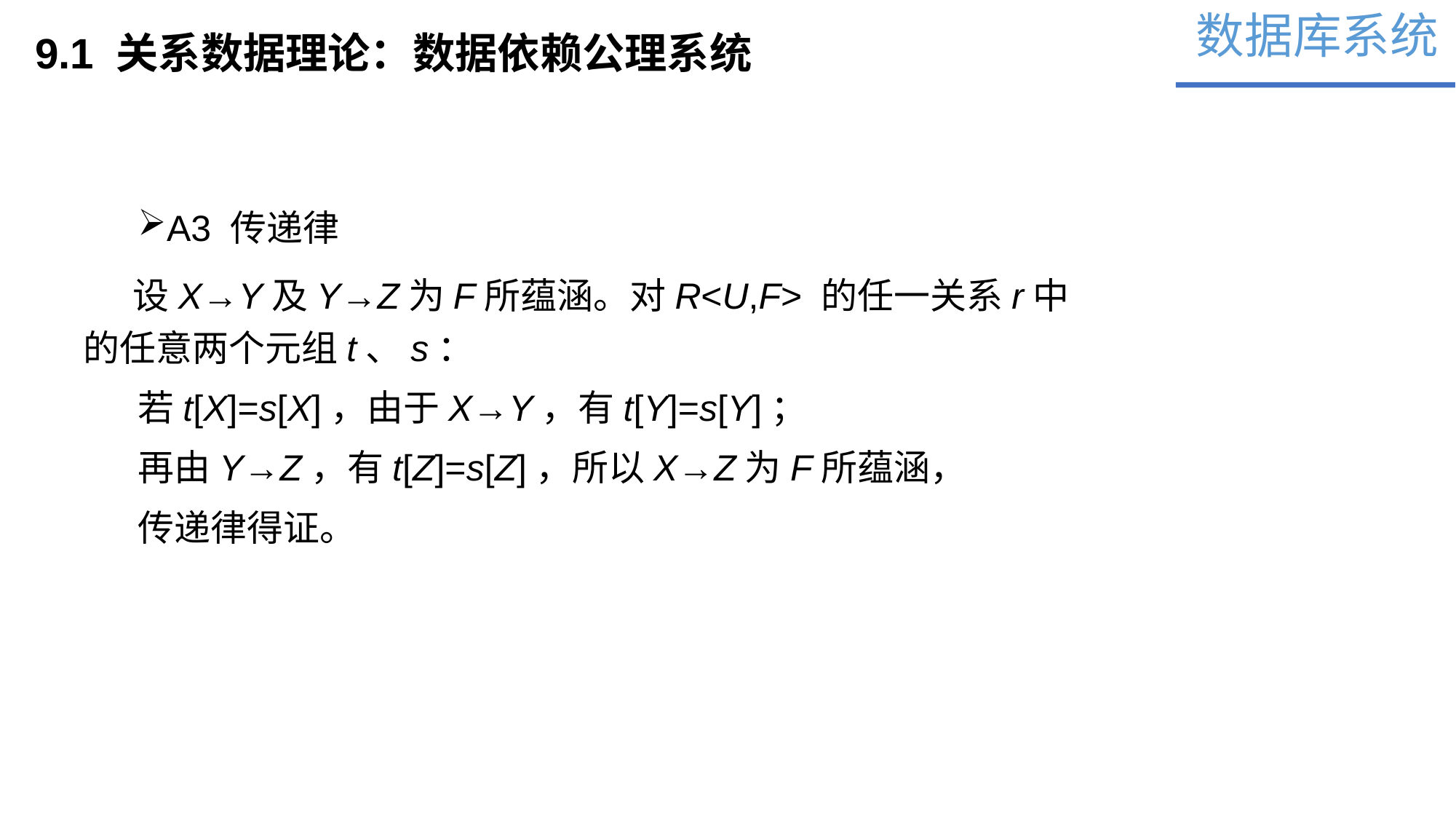

数据库系统
9.1 关系数据理论：数据依赖公理系统

A3 传递律
     设X→Y及Y→Z为F所蕴涵。对R<U,F> 的任一关系r中的任意两个元组t、s：
若t[X]=s[X]，由于X→Y，有t[Y]=s[Y]；
再由Y→Z，有t[Z]=s[Z]，所以X→Z为F所蕴涵，
传递律得证。